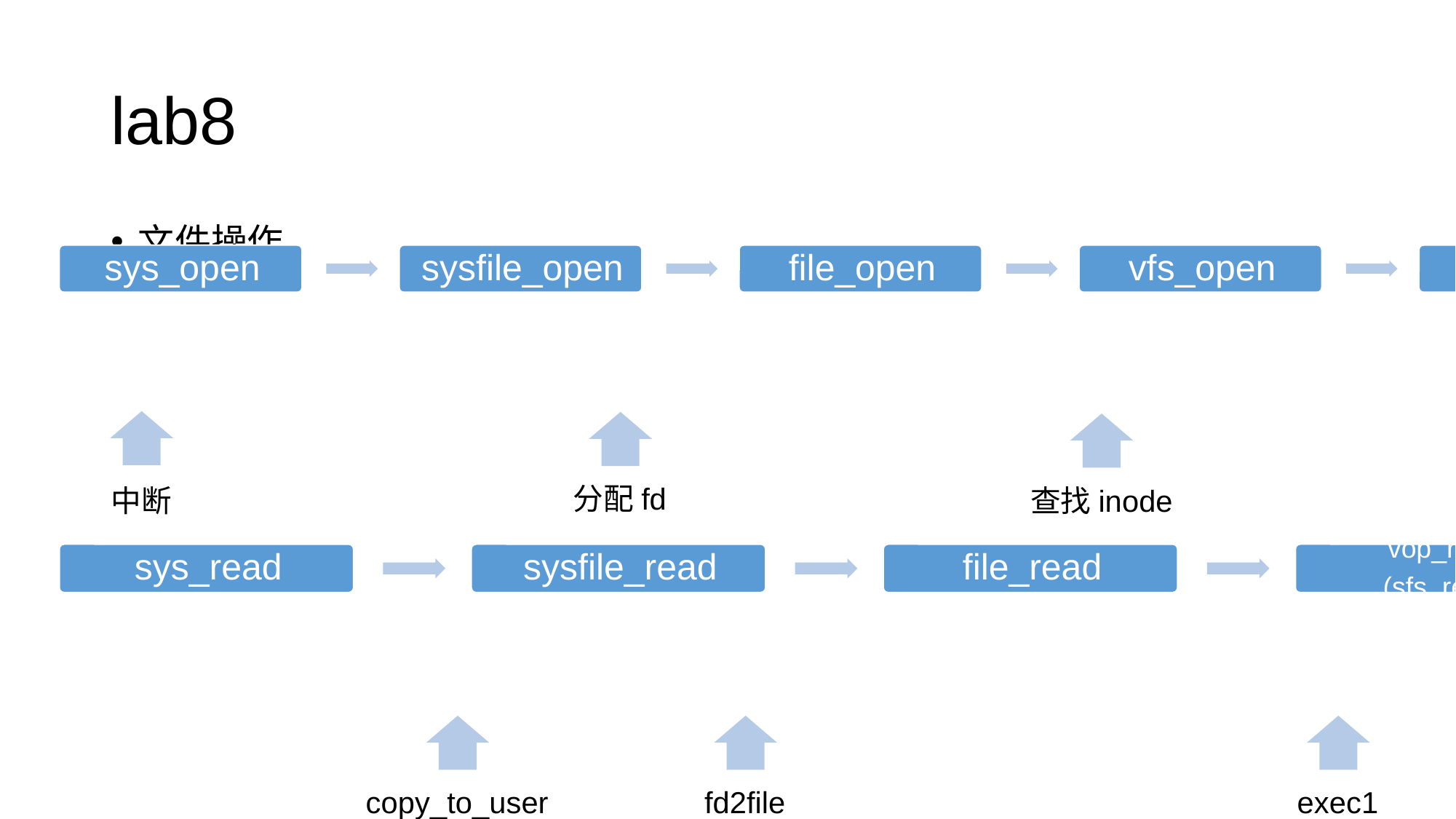

# lab8
文件操作
sys_open

sysfile_open

file_open

vfs_open

vfs_lookup
(sfs_lookup)

sfs_lookup_once

中断

分配fd

查找inode

sys_read

sysfile_read

file_read

vop_read
(sfs_read)

sfs_io
(sfs_io_nolock)

copy_to_user

fd2file

exec1